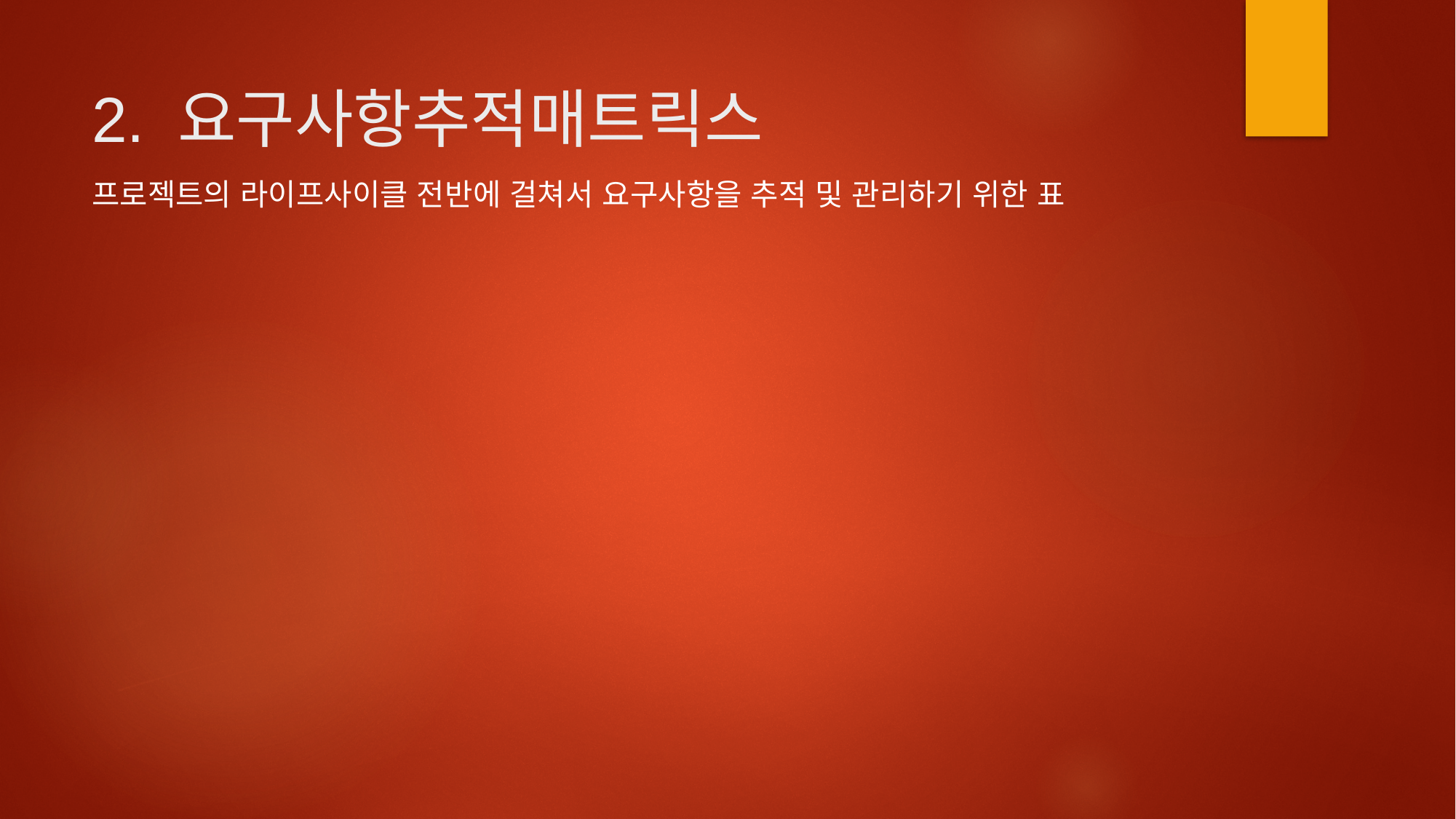

# 2. 요구사항추적매트릭스
프로젝트의 라이프사이클 전반에 걸쳐서 요구사항을 추적 및 관리하기 위한 표